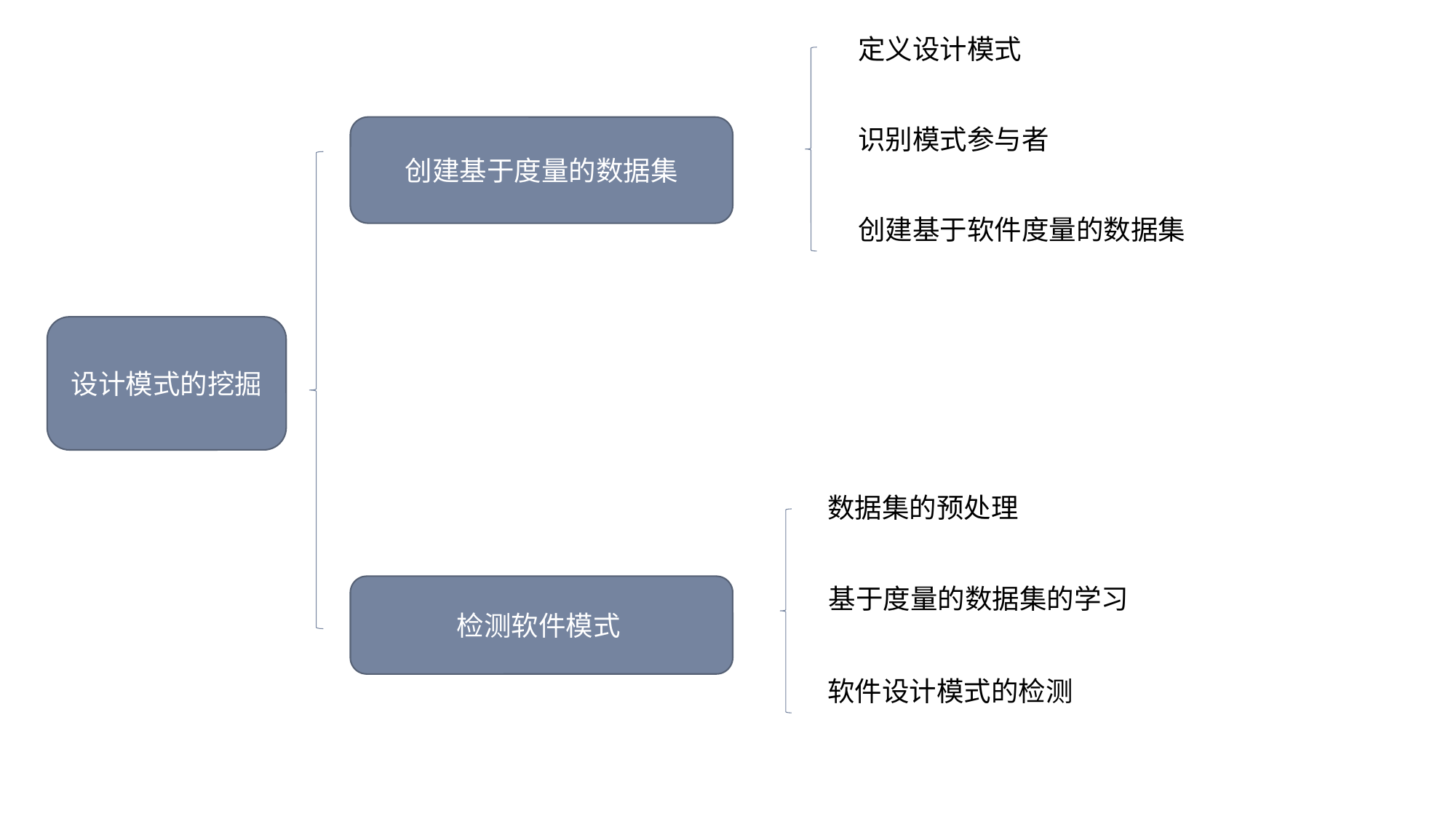

定义设计模式

创建基于度量的数据集
识别模式参与者

创建基于软件度量的数据集
设计模式的挖掘
数据集的预处理

检测软件模式
基于度量的数据集的学习
软件设计模式的检测